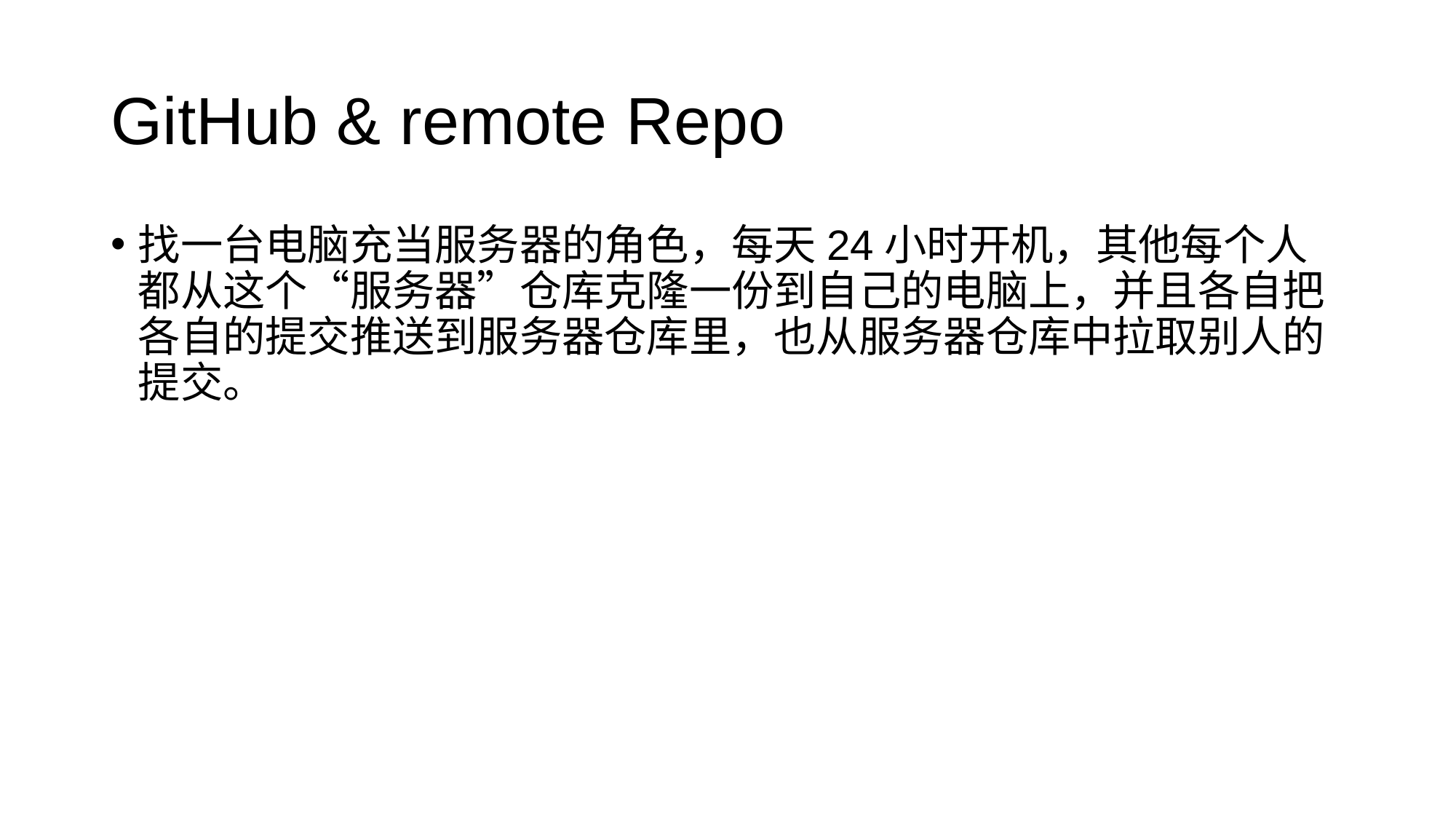

# GitHub & remote Repo
找一台电脑充当服务器的角色，每天24小时开机，其他每个人都从这个“服务器”仓库克隆一份到自己的电脑上，并且各自把各自的提交推送到服务器仓库里，也从服务器仓库中拉取别人的提交。